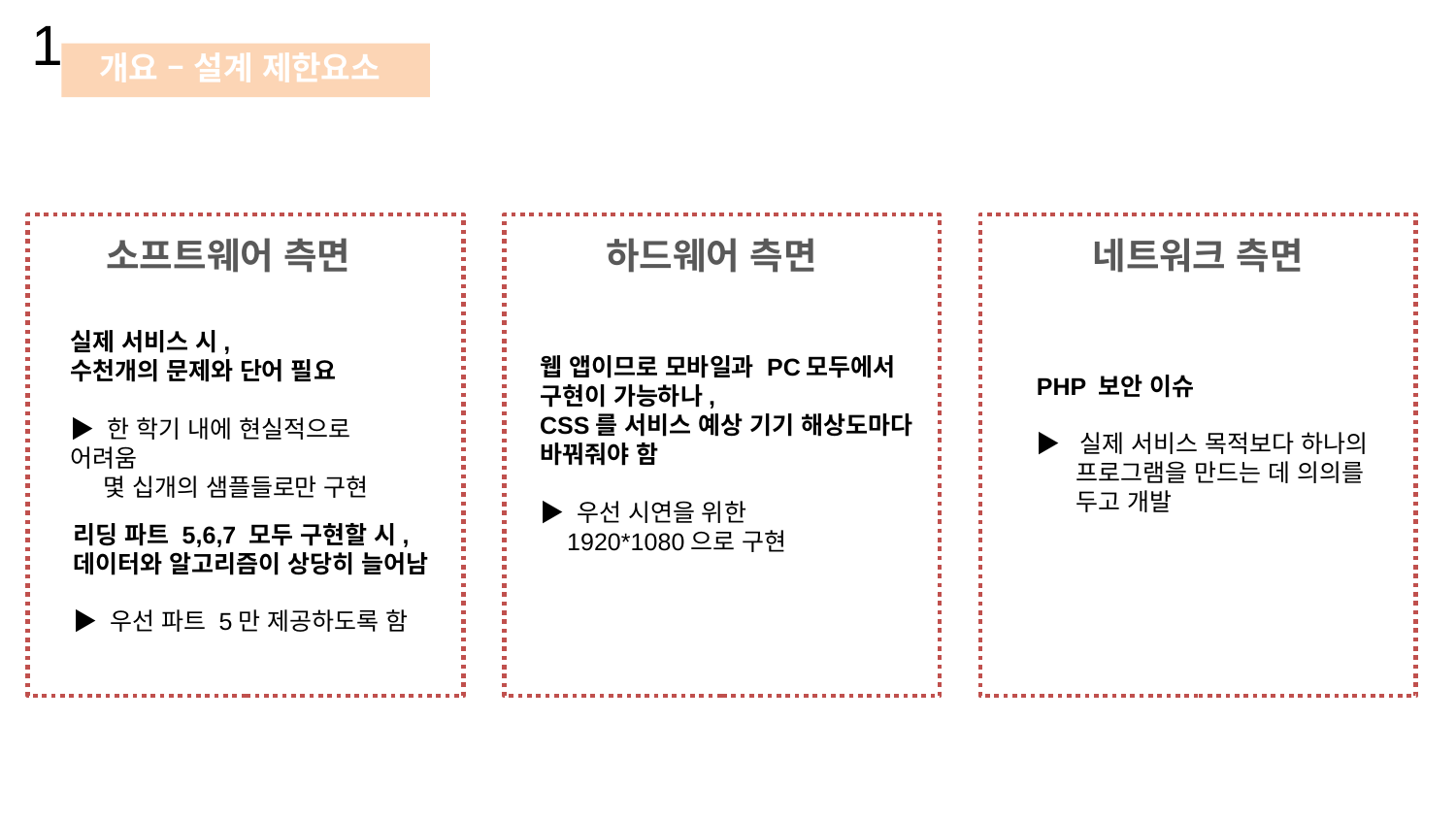

1
개요 – 설계 제한요소

소프트웨어 측면
하드웨어 측면
네트워크 측면
실제 서비스 시,
수천개의 문제와 단어 필요

▶ 한 학기 내에 현실적으로 어려움
    몇 십개의 샘플들로만 구현
웹 앱이므로 모바일과 PC모두에서
구현이 가능하나,
CSS를 서비스 예상 기기 해상도마다
바꿔줘야 함

▶ 우선 시연을 위한
    1920*1080으로 구현
PHP 보안 이슈

▶  실제 서비스 목적보다 하나의
     프로그램을 만드는 데 의의를
     두고 개발
리딩 파트 5,6,7 모두 구현할 시,
데이터와 알고리즘이 상당히 늘어남

▶ 우선 파트 5만 제공하도록 함